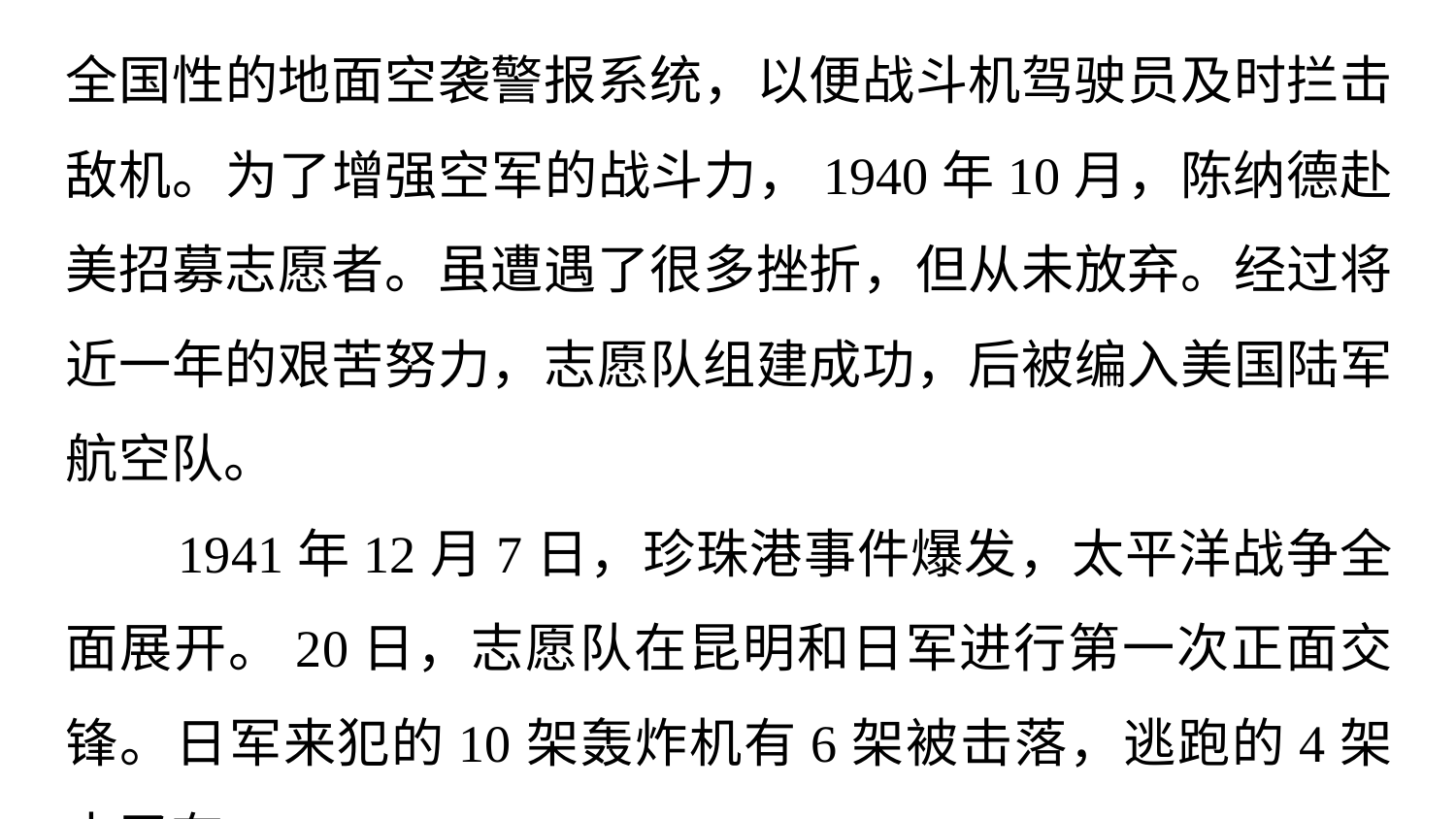

全国性的地面空袭警报系统，以便战斗机驾驶员及时拦击敌机。为了增强空军的战斗力，1940年10月，陈纳德赴美招募志愿者。虽遭遇了很多挫折，但从未放弃。经过将近一年的艰苦努力，志愿队组建成功，后被编入美国陆军航空队。
        1941年12月7日，珍珠港事件爆发，太平洋战争全面展开。20日，志愿队在昆明和日军进行第一次正面交锋。日军来犯的10架轰炸机有6架被击落，逃跑的4架中又有3